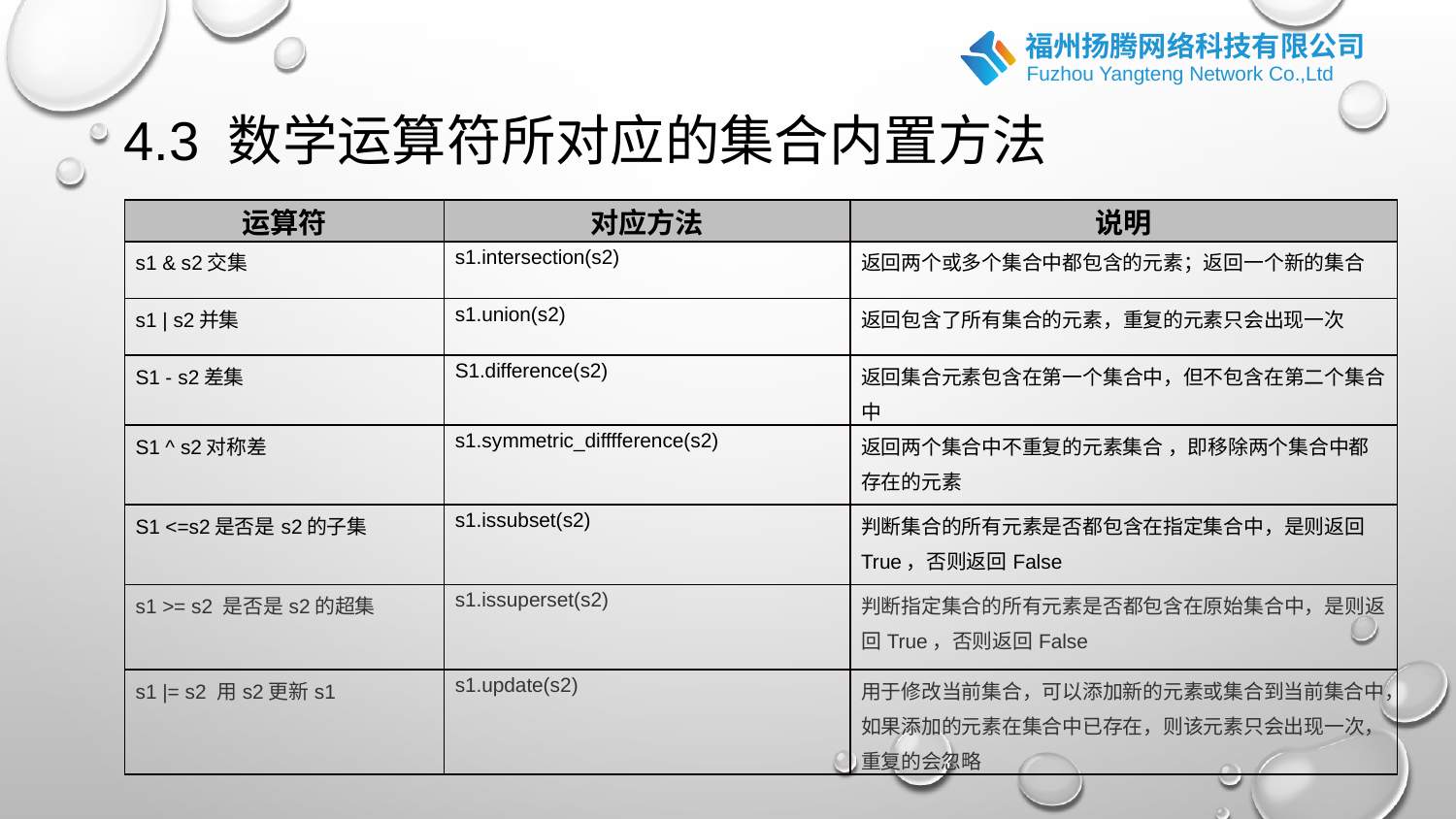

# 4.3 数学运算符所对应的集合内置方法

| 运算符 | 对应方法 | 说明 |
| --- | --- | --- |
| s1 & s2交集 | s1.intersection(s2) | 返回两个或多个集合中都包含的元素；返回一个新的集合 |
| s1 | s2并集 | s1.union(s2) | 返回包含了所有集合的元素，重复的元素只会出现一次 |
| S1 - s2差集 | S1.difference(s2) | 返回集合元素包含在第一个集合中，但不包含在第二个集合中 |
| S1 ^ s2对称差 | s1.symmetric\_difffference(s2) | 返回两个集合中不重复的元素集合 ，即移除两个集合中都存在的元素 |
| S1 <=s2是否是s2的子集 | s1.issubset(s2) | 判断集合的所有元素是否都包含在指定集合中，是则返回True，否则返回False |
| s1 >= s2 是否是s2的超集 | s1.issuperset(s2) | 判断指定集合的所有元素是否都包含在原始集合中，是则返回True，否则返回False |
| s1 |= s2 用s2更新s1 | s1.update(s2) | 用于修改当前集合，可以添加新的元素或集合到当前集合中，如果添加的元素在集合中已存在，则该元素只会出现一次，重复的会忽略 |